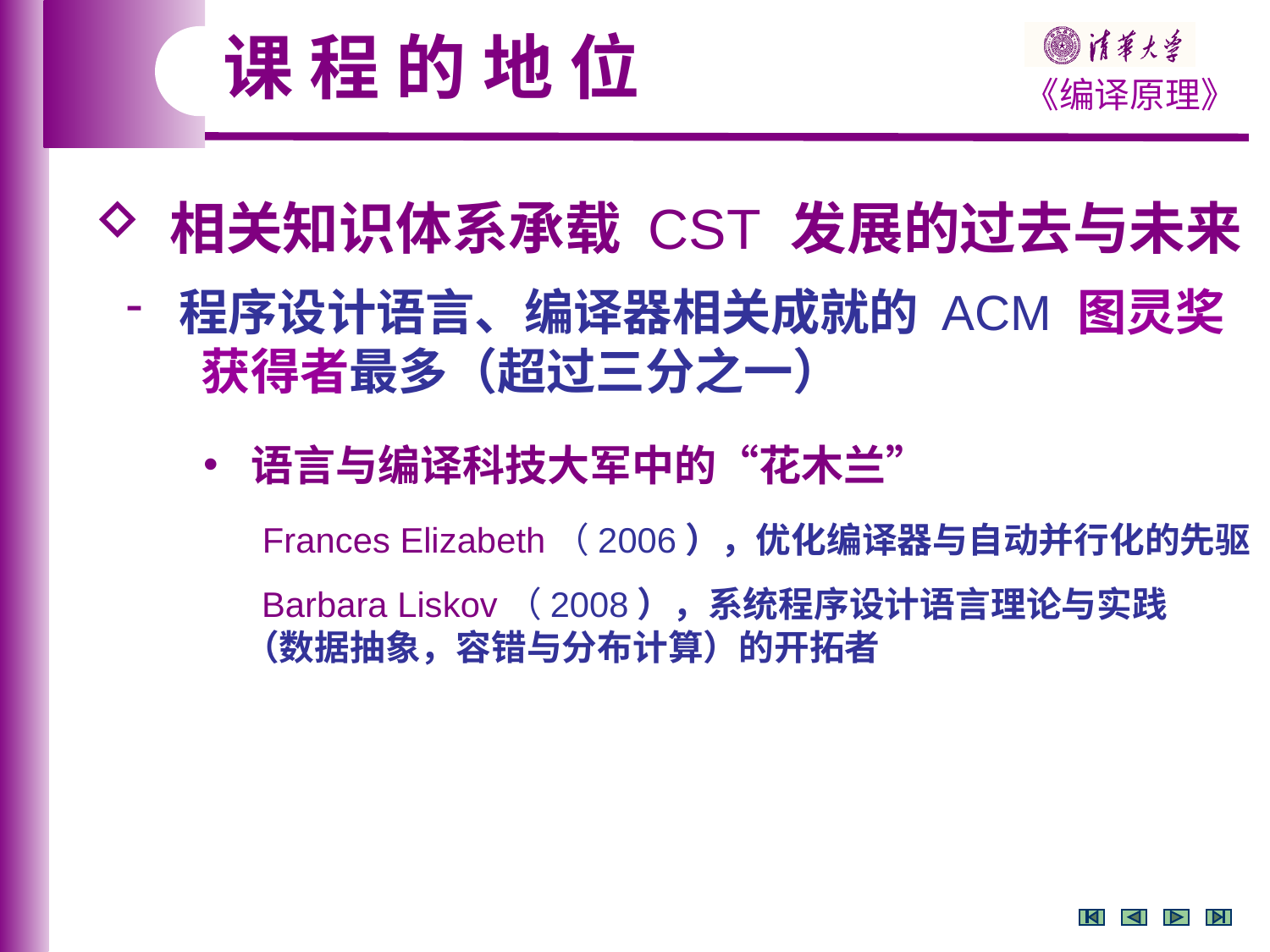

课 程 的 地 位
 相关知识体系承载 CST 发展的过去与未来

 程序设计语言、编译器相关成就的 ACM 图灵奖
   获得者最多（超过三分之一）
语言与编译科技大军中的“花木兰”

     Frances Elizabeth（2006），优化编译器与自动并行化的先驱

      Barbara Liskov（2008），系统程序设计语言理论与实践
    （数据抽象，容错与分布计算）的开拓者